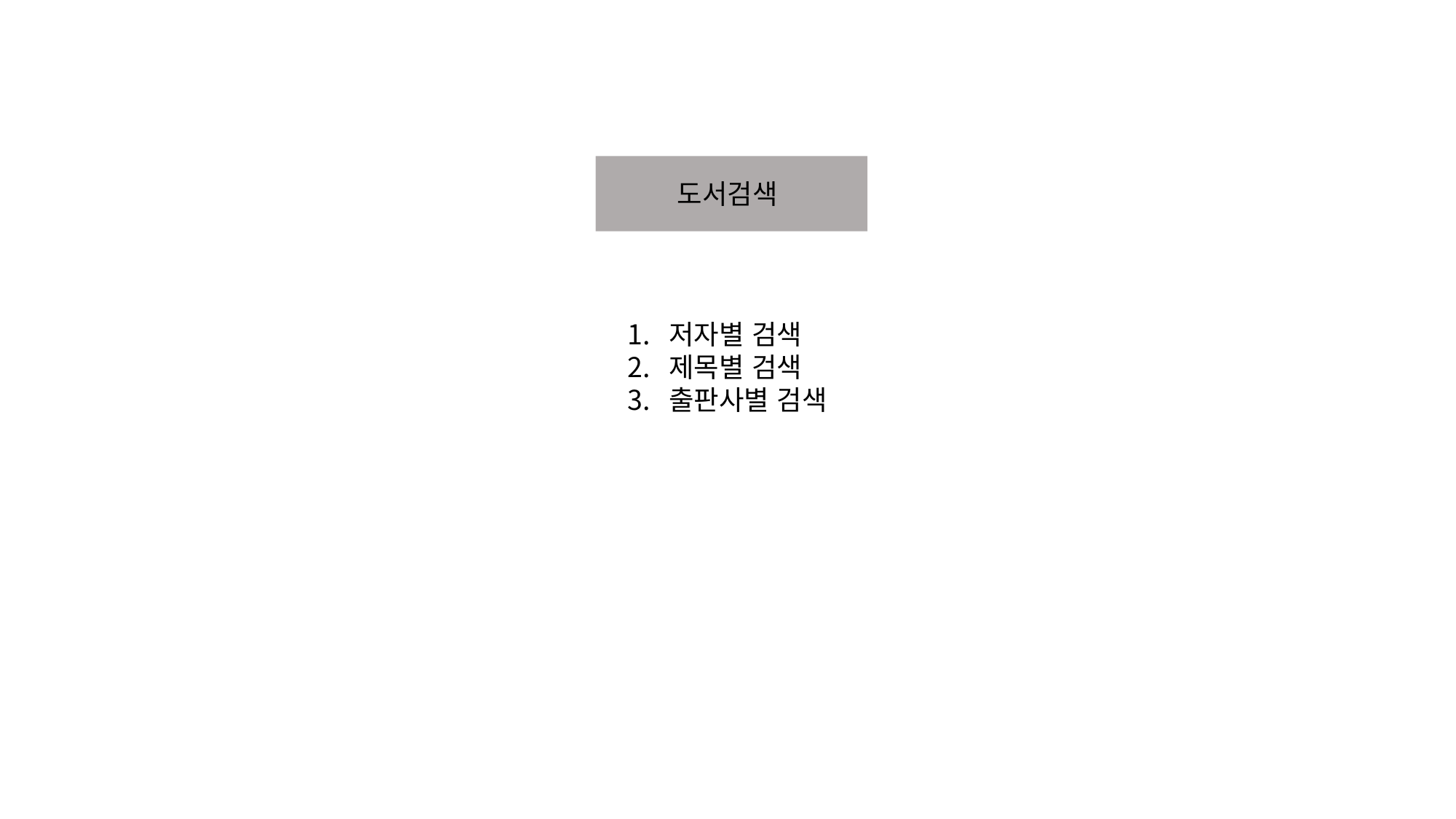

도서검색
저자별 검색
제목별 검색
출판사별 검색